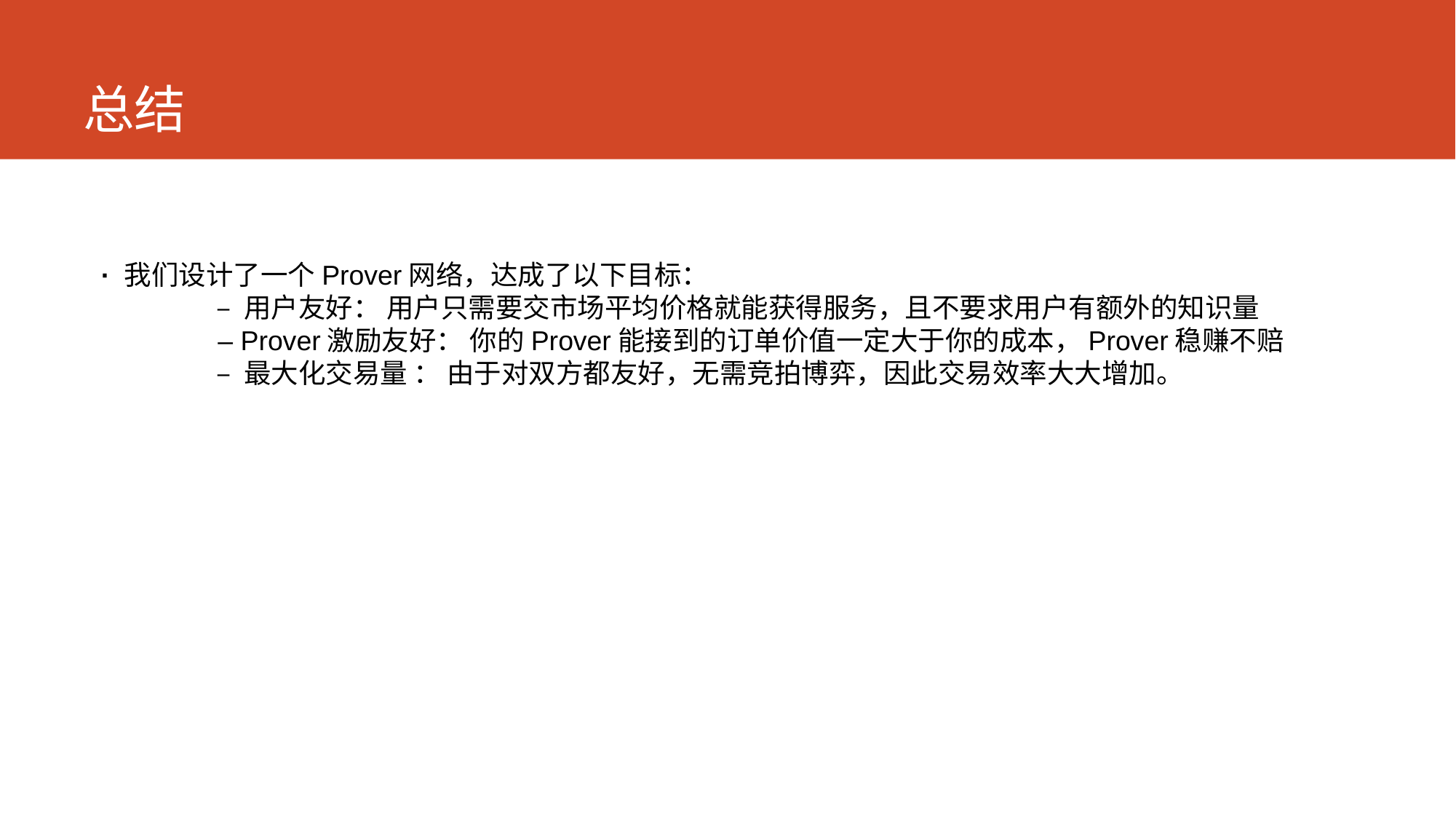

# 总结
· 我们设计了一个Prover网络，达成了以下目标：
	 – 用户友好： 用户只需要交市场平均价格就能获得服务，且不要求用户有额外的知识量
	 – Prover激励友好： 你的Prover能接到的订单价值一定大于你的成本，Prover稳赚不赔
	 – 最大化交易量 ： 由于对双方都友好，无需竞拍博弈，因此交易效率大大增加。